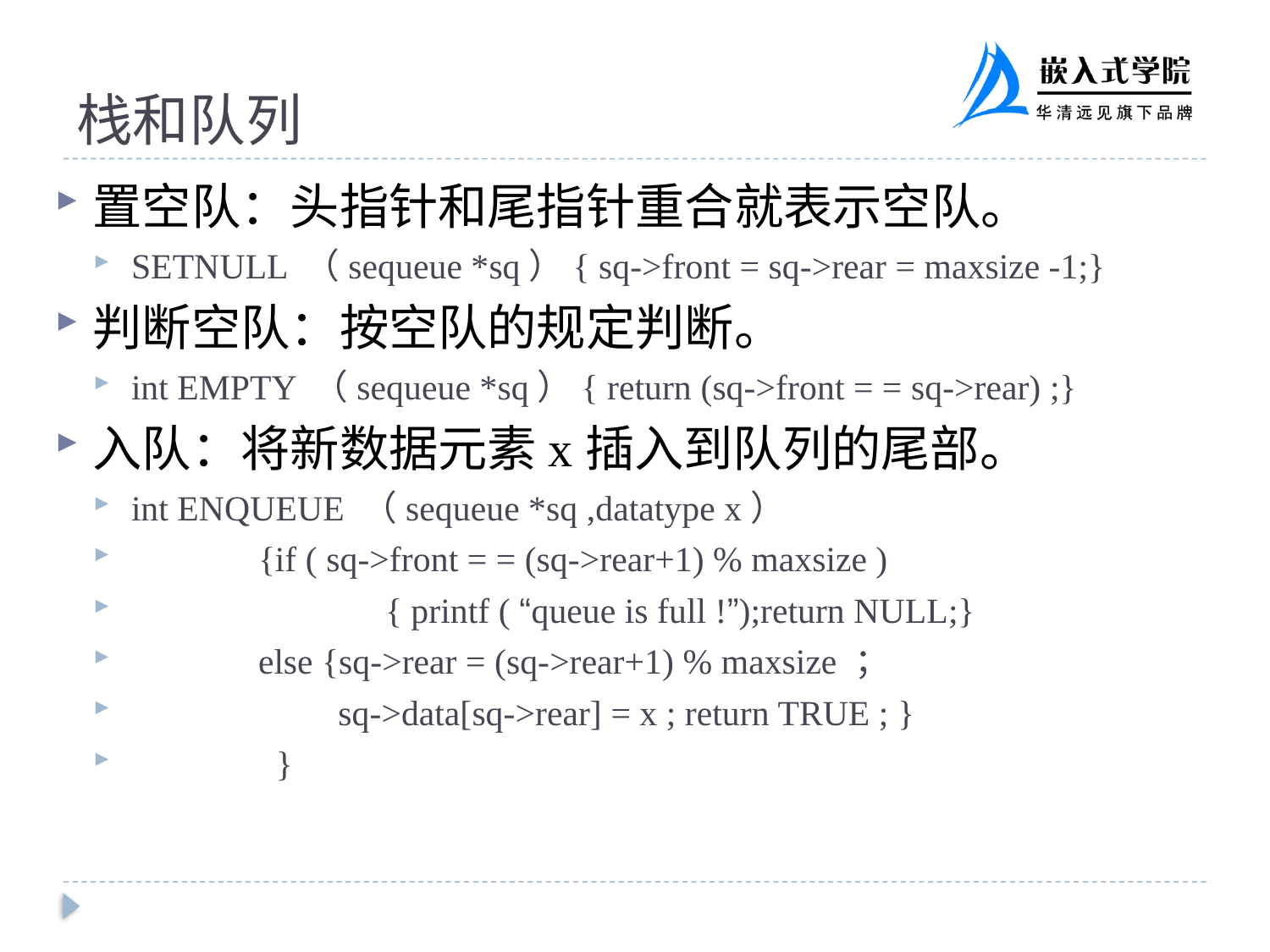

# 栈和队列
置空队：头指针和尾指针重合就表示空队。
SETNULL （sequeue *sq）{ sq->front = sq->rear = maxsize -1;}
判断空队：按空队的规定判断。
int EMPTY （sequeue *sq）{ return (sq->front = = sq->rear) ;}
入队：将新数据元素x插入到队列的尾部。
int ENQUEUE （sequeue *sq ,datatype x）
	{if ( sq->front = = (sq->rear+1) % maxsize )
		{ printf ( “queue is full !”);return NULL;}
	else {sq->rear = (sq->rear+1) % maxsize ；
	         sq->data[sq->rear] = x ; return TRUE ; }
	  }
105